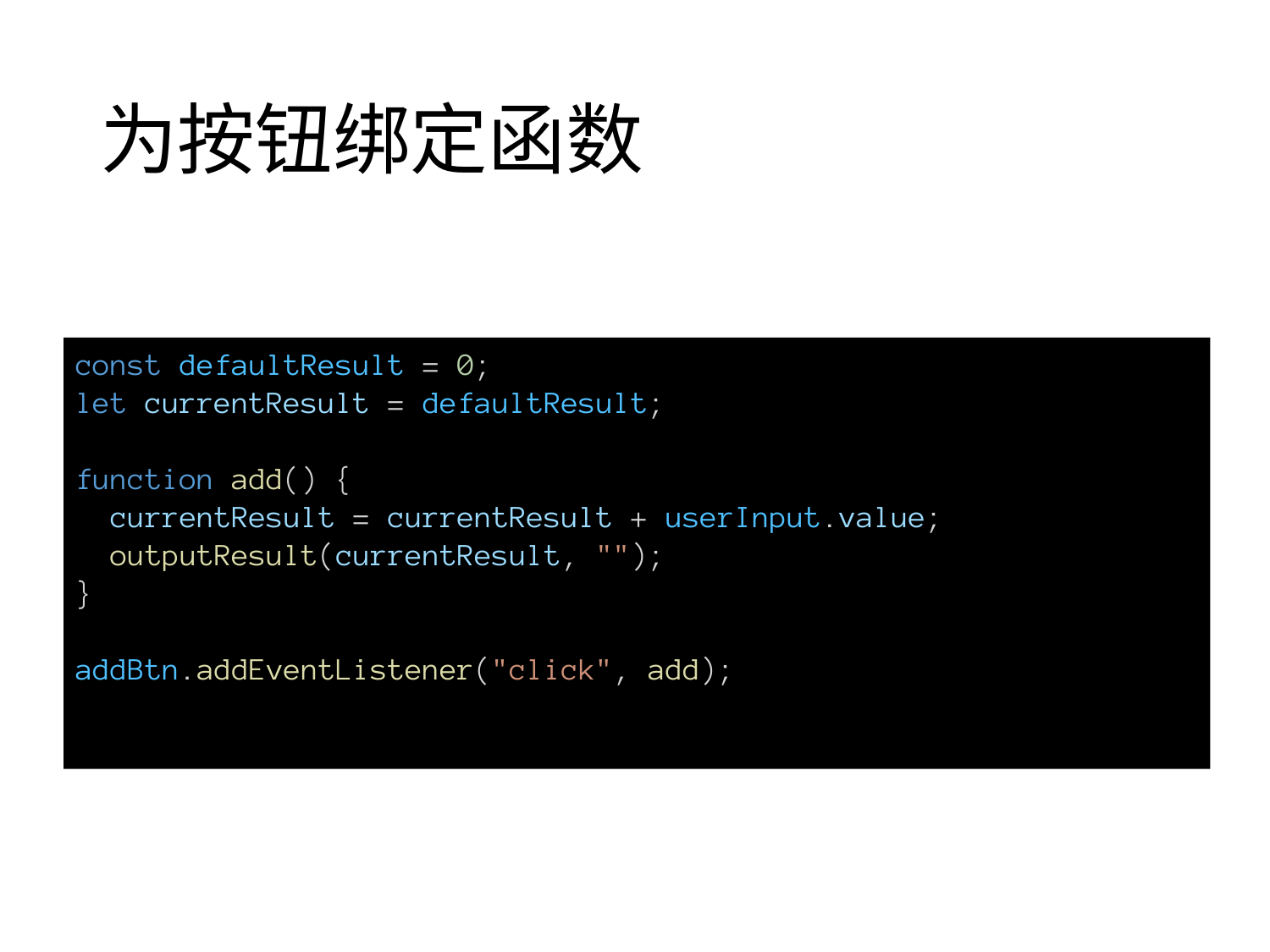

# 为按钮绑定函数
const defaultResult = 0;
let currentResult = defaultResult;
function add() {
  currentResult = currentResult + userInput.value;
  outputResult(currentResult, "");
}
addBtn.addEventListener("click", add);